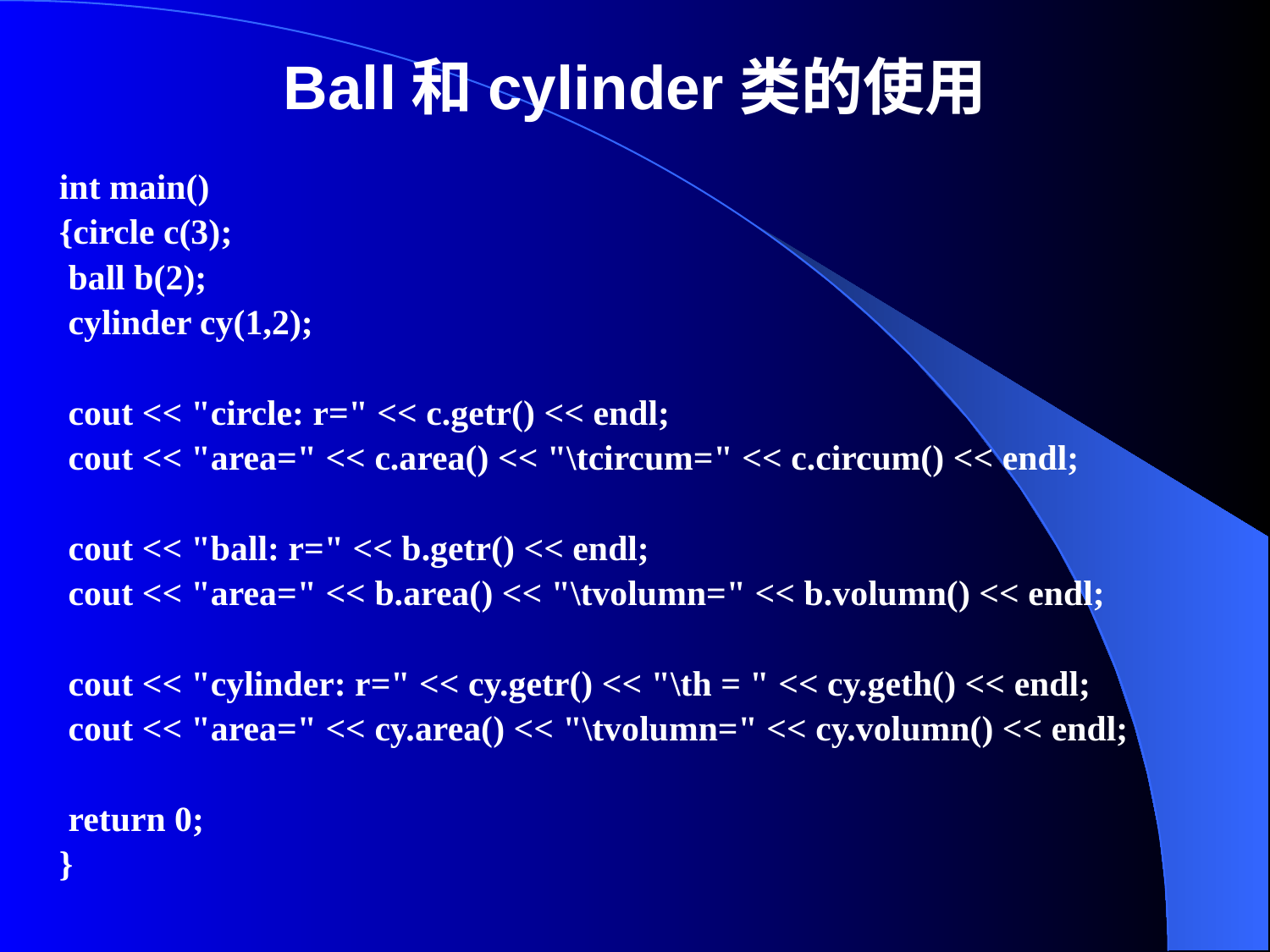

# Ball和cylinder类的使用
int main()
{circle c(3);
 ball b(2);
 cylinder cy(1,2);

 cout << "circle: r=" << c.getr() << endl;
 cout << "area=" << c.area() << "\tcircum=" << c.circum() << endl;

 cout << "ball: r=" << b.getr() << endl;
 cout << "area=" << b.area() << "\tvolumn=" << b.volumn() << endl;

 cout << "cylinder: r=" << cy.getr() << "\th = " << cy.geth() << endl;
 cout << "area=" << cy.area() << "\tvolumn=" << cy.volumn() << endl;

 return 0;
}